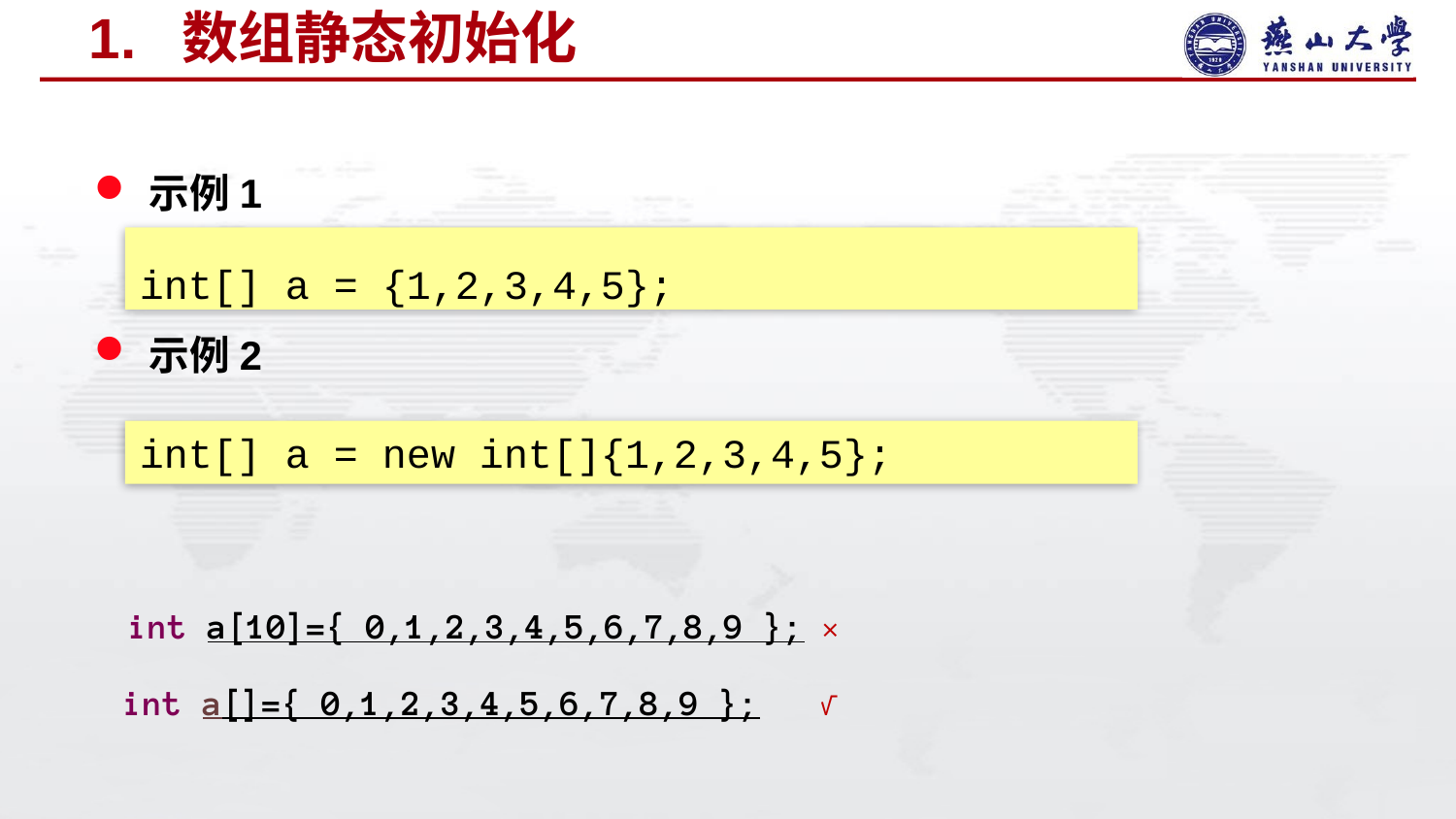

# 1.  数组静态初始化
示例1

示例2
int[] a = {1,2,3,4,5};
int[] a = new int[]{1,2,3,4,5};
int a[10]={ 0,1,2,3,4,5,6,7,8,9 };
×
int a[]={ 0,1,2,3,4,5,6,7,8,9 };
√